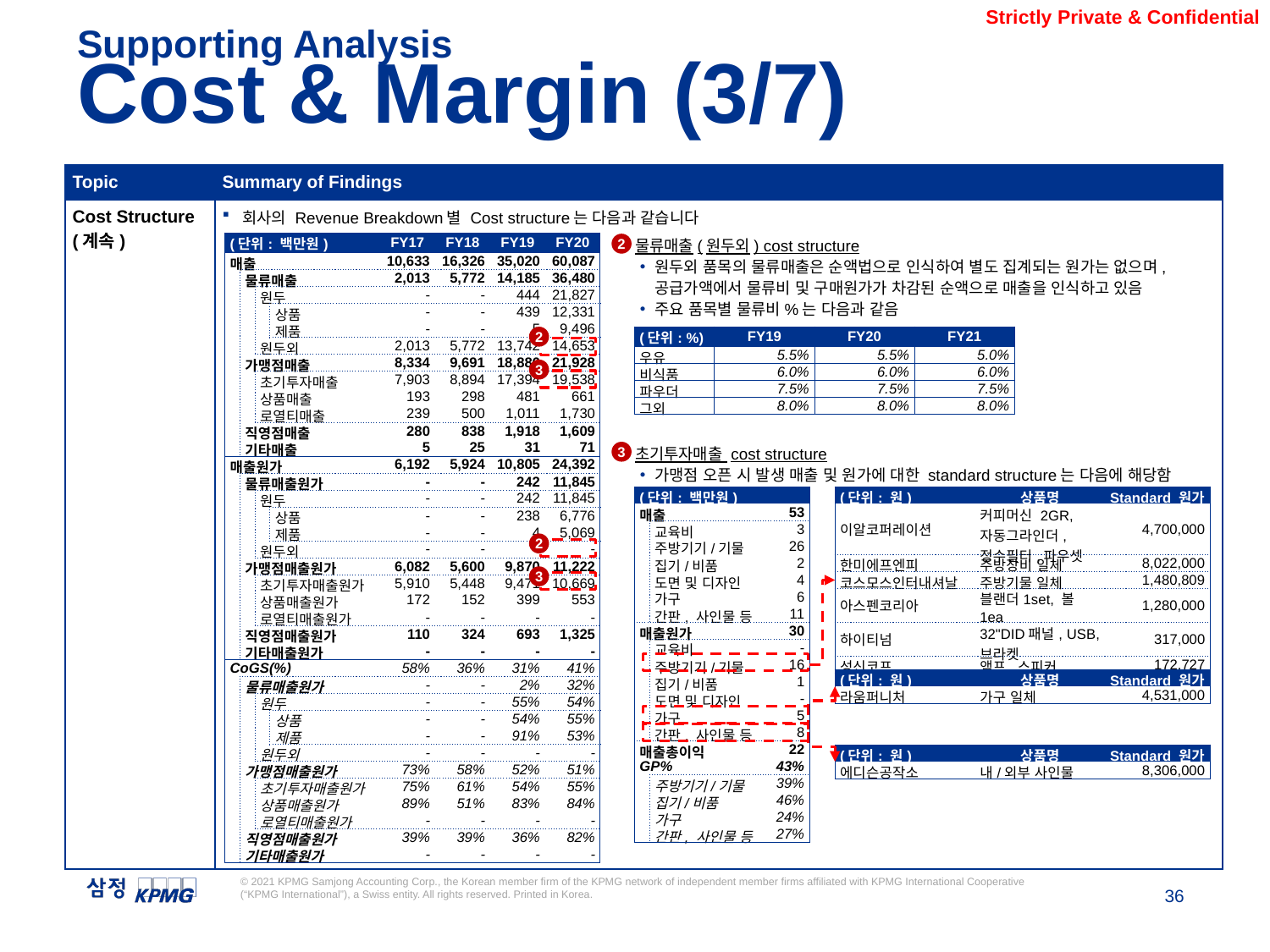

Supporting Analysis
Cost & Margin (3/7)
| Topic | Summary of Findings |
| --- | --- |
| Cost Structure (계속) | 회사의 Revenue Breakdown별 Cost structure는 다음과 같습니다 |
| (단위: 백만원) |  |  |  | FY17 | FY18 | FY19 | FY20 |
| --- | --- | --- | --- | --- | --- | --- | --- |
| 매출 |  |  |  | 10,633 | 16,326 | 35,020 | 60,087 |
|  | 물류매출 |  |  | 2,013 | 5,772 | 14,185 | 36,480 |
|  |  | 원두 |  | - | - | 444 | 21,827 |
|  |  |  | 상품 | - | - | 439 | 12,331 |
|  |  |  | 제품 | - | - | 5 | 9,496 |
|  |  | 원두외 |  | 2,013 | 5,772 | 13,742 | 14,653 |
|  | 가맹점매출 |  |  | 8,334 | 9,691 | 18,886 | 21,928 |
|  |  | 초기투자매출 |  | 7,903 | 8,894 | 17,394 | 19,538 |
|  |  | 상품매출 |  | 193 | 298 | 481 | 661 |
|  |  | 로열티매출 |  | 239 | 500 | 1,011 | 1,730 |
|  | 직영점매출 |  |  | 280 | 838 | 1,918 | 1,609 |
|  | 기타매출 |  |  | 5 | 25 | 31 | 71 |
| 매출원가 |  |  |  | 6,192 | 5,924 | 10,805 | 24,392 |
|  | 물류매출원가 |  |  | - | - | 242 | 11,845 |
|  |  | 원두 |  | - | - | 242 | 11,845 |
|  |  |  | 상품 | - | - | 238 | 6,776 |
|  |  |  | 제품 | - | - | 4 | 5,069 |
|  |  | 원두외 |  | - | - | - | - |
|  | 가맹점매출원가 |  |  | 6,082 | 5,600 | 9,870 | 11,222 |
|  |  | 초기투자매출원가 |  | 5,910 | 5,448 | 9,471 | 10,669 |
|  |  | 상품매출원가 |  | 172 | 152 | 399 | 553 |
|  |  | 로열티매출원가 |  | - | - | - | - |
|  | 직영점매출원가 |  |  | 110 | 324 | 693 | 1,325 |
|  | 기타매출원가 |  |  | - | - | - | - |
| CoGS(%) |  |  |  | 58% | 36% | 31% | 41% |
|  | 물류매출원가 |  |  | - | - | 2% | 32% |
|  |  | 원두 |  | - | - | 55% | 54% |
|  |  |  | 상품 | - | - | 54% | 55% |
|  |  |  | 제품 | - | - | 91% | 53% |
|  |  | 원두외 |  | - | - | - | - |
|  | 가맹점매출원가 |  |  | 73% | 58% | 52% | 51% |
|  |  | 초기투자매출원가 |  | 75% | 61% | 54% | 55% |
|  |  | 상품매출원가 |  | 89% | 51% | 83% | 84% |
|  |  | 로열티매출원가 |  | - | - | - | - |
|  | 직영점매출원가 |  |  | 39% | 39% | 36% | 82% |
|  | 기타매출원가 |  |  | - | - | - | - |
2
물류매출(원두외) cost structure
원두외 품목의 물류매출은 순액법으로 인식하여 별도 집계되는 원가는 없으며, 공급가액에서 물류비 및 구매원가가 차감된 순액으로 매출을 인식하고 있음
주요 품목별 물류비%는 다음과 같음
2
| (단위: %) | FY19 | FY20 | FY21 |
| --- | --- | --- | --- |
| 우유 | 5.5% | 5.5% | 5.0% |
| 비식품 | 6.0% | 6.0% | 6.0% |
| 파우더 | 7.5% | 7.5% | 7.5% |
| 그외 | 8.0% | 8.0% | 8.0% |

3

3
초기투자매출 cost structure
가맹점 오픈 시 발생 매출 및 원가에 대한 standard structure는 다음에 해당함
| (단위: 백만원) |  |  |
| --- | --- | --- |
| 매출 |  | 53 |
|  | 교육비 | 3 |
|  | 주방기기/기물 | 26 |
|  | 집기/비품 | 2 |
|  | 도면 및 디자인 | 4 |
|  | 가구 | 6 |
|  | 간판, 사인물 등 | 11 |
| 매출원가 |  | 30 |
|  | 교육비 | - |
|  | 주방기기/기물 | 16 |
|  | 집기/비품 | 1 |
|  | 도면 및 디자인 | - |
|  | 가구 | 5 |
|  | 간판, 사인물 등 | 8 |
| 매출총이익 |  | 22 |
| GP% |  | 43% |
|  | 주방기기/기물 | 39% |
|  | 집기/비품 | 46% |
|  | 가구 | 24% |
|  | 간판, 사인물 등 | 27% |
| (단위: 원) | 상품명 | Standard 원가 |
| --- | --- | --- |
| 이알코퍼레이션 | 커피머신 2GR,자동그라인더, 정수필터,파우셋 | 4,700,000 |
| 한미에프엔피 | 주방장비 일체 | 8,022,000 |
| 코스모스인터내셔날 | 주방기물 일체 | 1,480,809 |
| 아스펜코리아 | 블랜더1set, 볼1ea | 1,280,000 |
| 하이티넘 | 32"DID패널, USB,브라켓 | 317,000 |
| 성신코프 | 앰프,스피커 | 172,727 |
2

3

| (단위: 원) | 상품명 | Standard 원가 |
| --- | --- | --- |
| 라움퍼니처 | 가구 일체 | 4,531,000 |

| (단위: 원) | 상품명 | Standard 원가 |
| --- | --- | --- |
| 에디슨공작소 | 내/외부 사인물 | 8,306,000 |